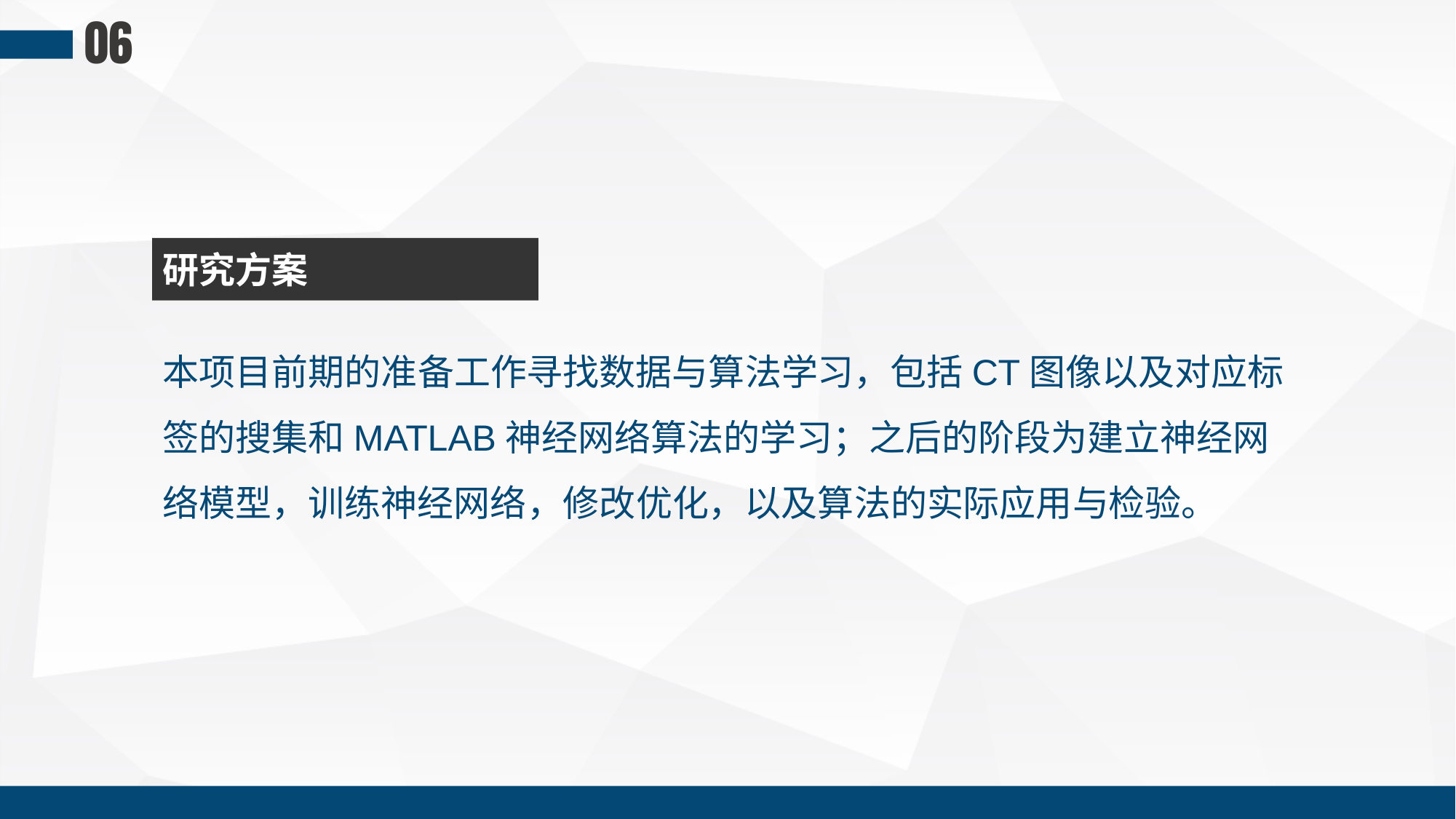

06

研究方案
本项目前期的准备工作寻找数据与算法学习，包括CT图像以及对应标签的搜集和MATLAB神经网络算法的学习；之后的阶段为建立神经网络模型，训练神经网络，修改优化，以及算法的实际应用与检验。